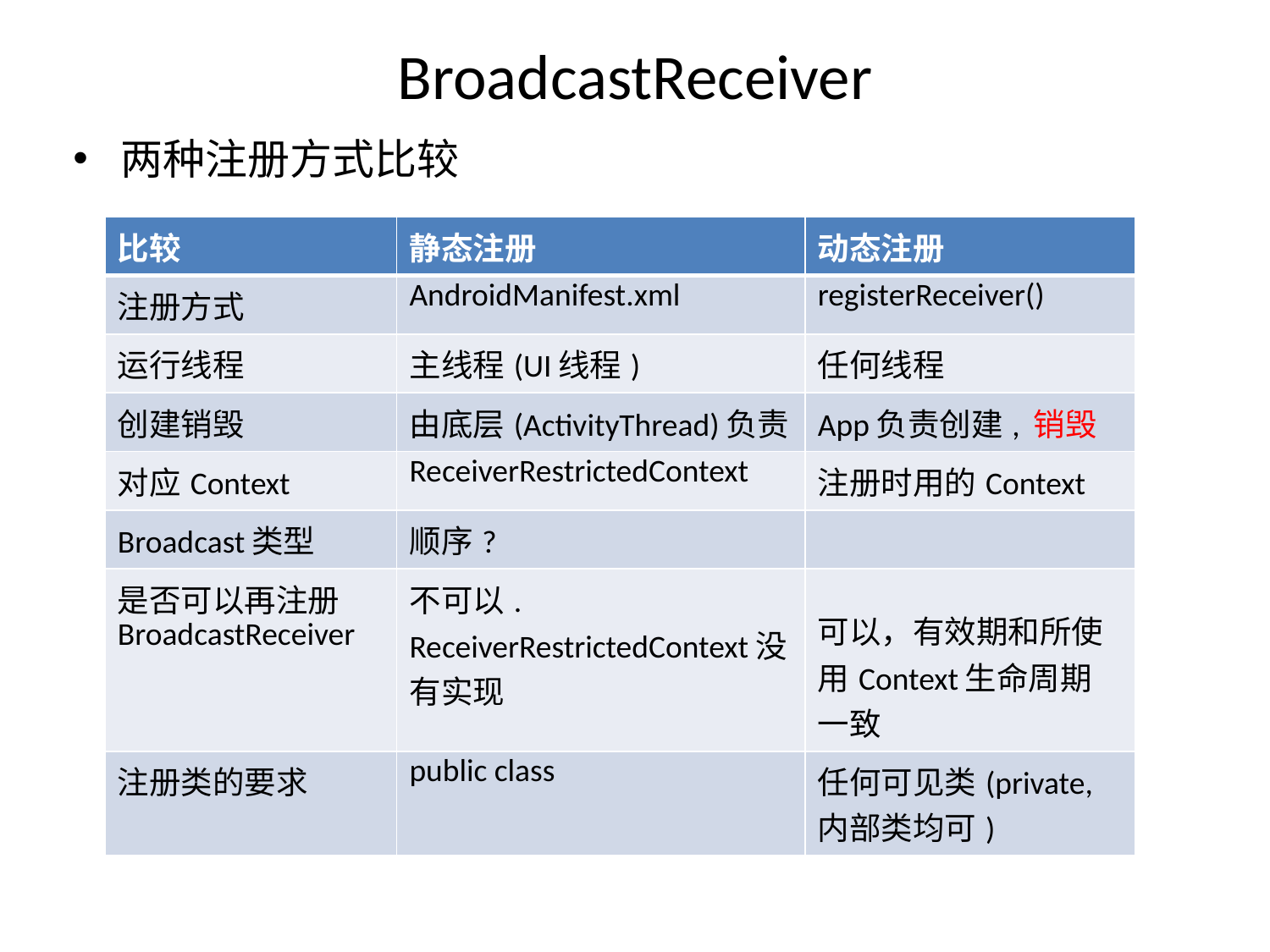

# BroadcastReceiver
两种注册方式比较

| 比较 | 静态注册 | 动态注册 |
| --- | --- | --- |
| 注册方式 | AndroidManifest.xml | registerReceiver() |
| 运行线程 | 主线程(UI线程) | 任何线程 |
| 创建销毁 | 由底层(ActivityThread)负责 | App负责创建, 销毁 |
| 对应Context | ReceiverRestrictedContext | 注册时用的Context |
| Broadcast类型 | 顺序? |  |
| 是否可以再注册BroadcastReceiver | 不可以. ReceiverRestrictedContext没有实现 | 可以，有效期和所使用Context生命周期一致 |
| 注册类的要求 | public class | 任何可见类(private, 内部类均可) |